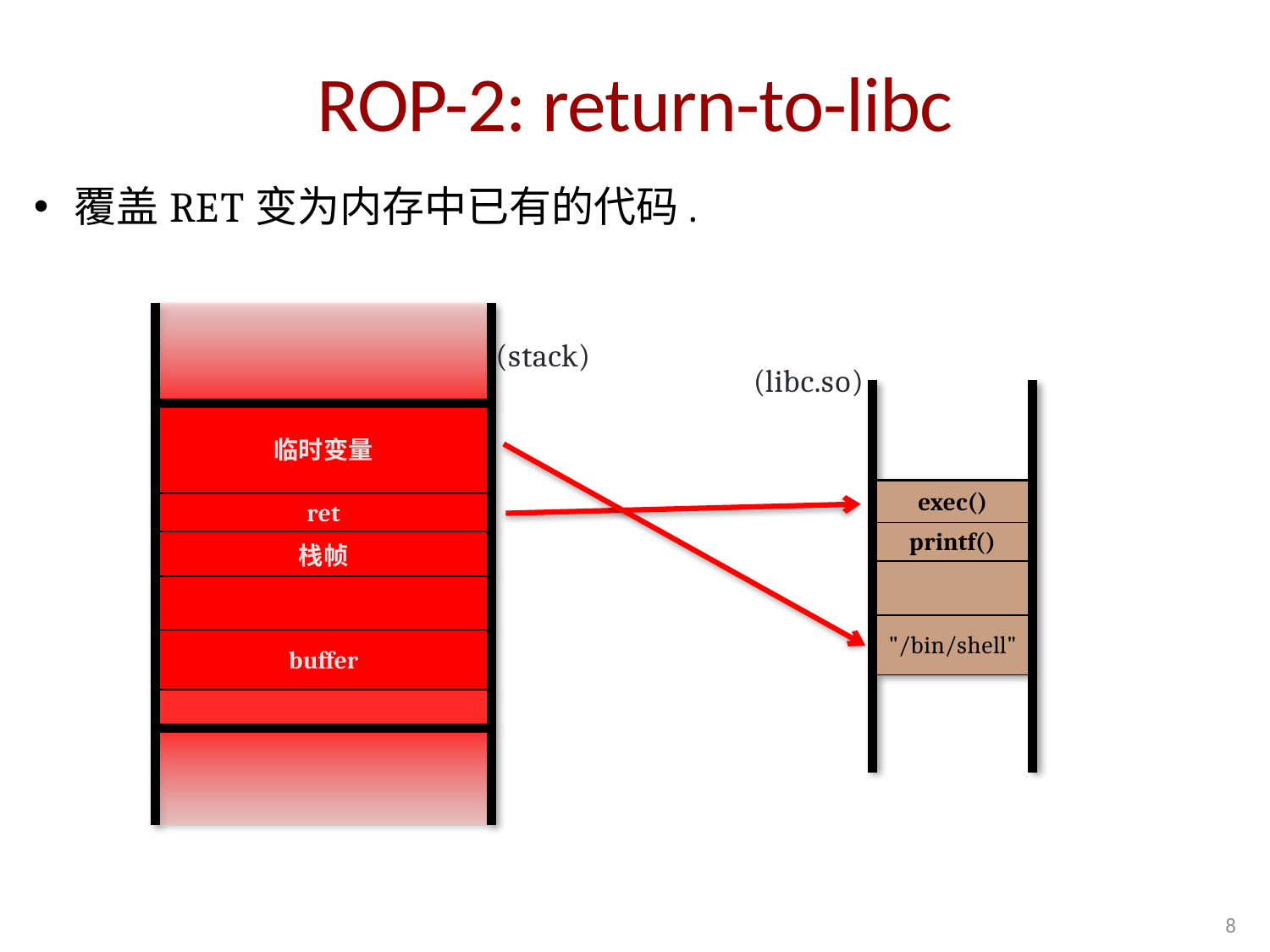

# ROP-2: return-to-libc
覆盖RET变为内存中已有的代码.
|  |
| --- |
| 临时变量 |
| ret |
| 栈帧 |
|  |
| buffer |
|  |
|  |
(stack)
(libc.so)
|  |
| --- |
| exec() |
| printf() |
|  |
| "/bin/shell" |
|  |
8